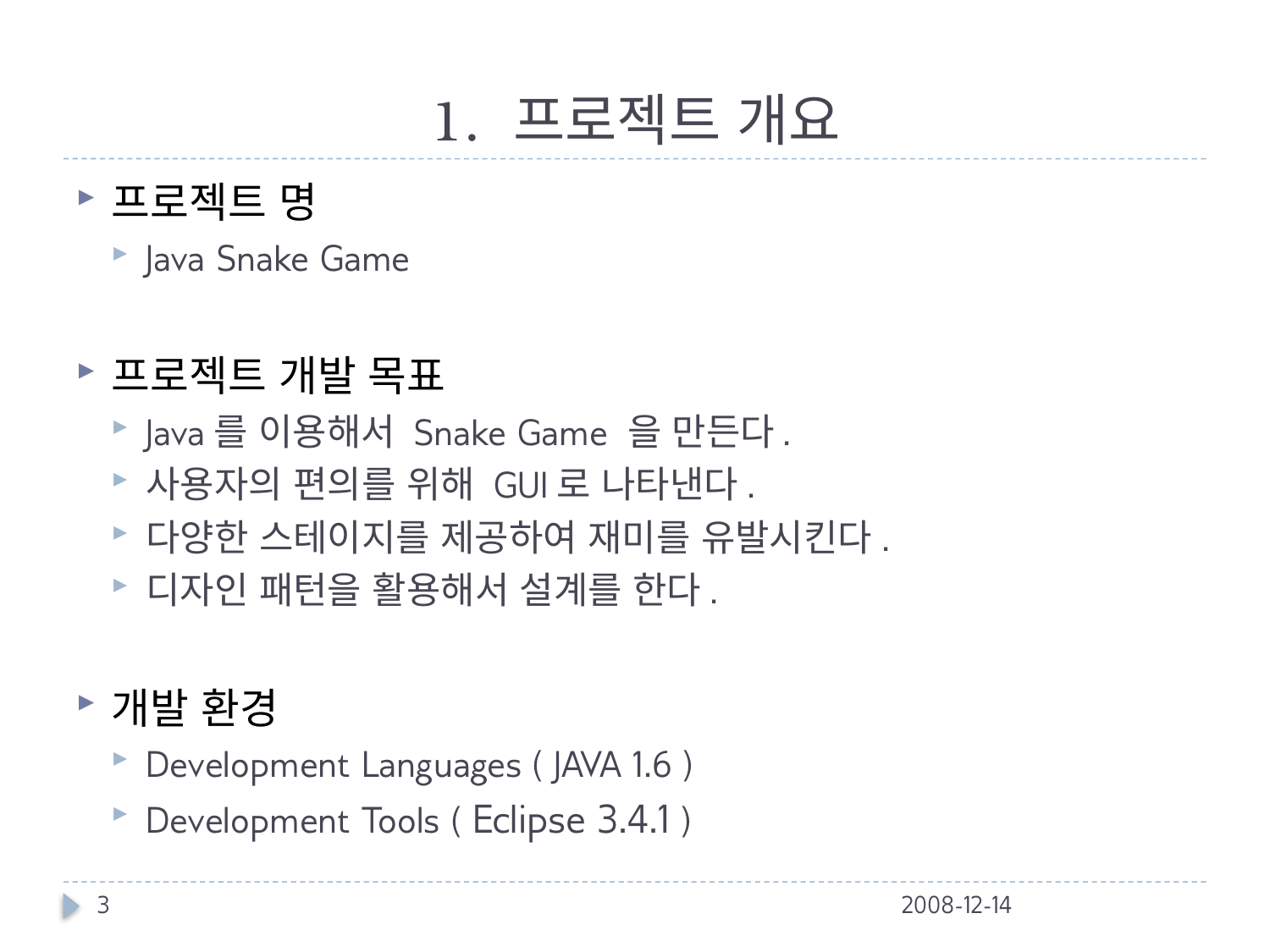

# 1. 프로젝트 개요
프로젝트 명
Java Snake Game

프로젝트 개발 목표
Java를 이용해서 Snake Game 을 만든다.
사용자의 편의를 위해 GUI로 나타낸다.
다양한 스테이지를 제공하여 재미를 유발시킨다.
디자인 패턴을 활용해서 설계를 한다.

개발 환경
Development Languages ( JAVA 1.6 )
Development Tools ( Eclipse 3.4.1 )
3
2008-12-14